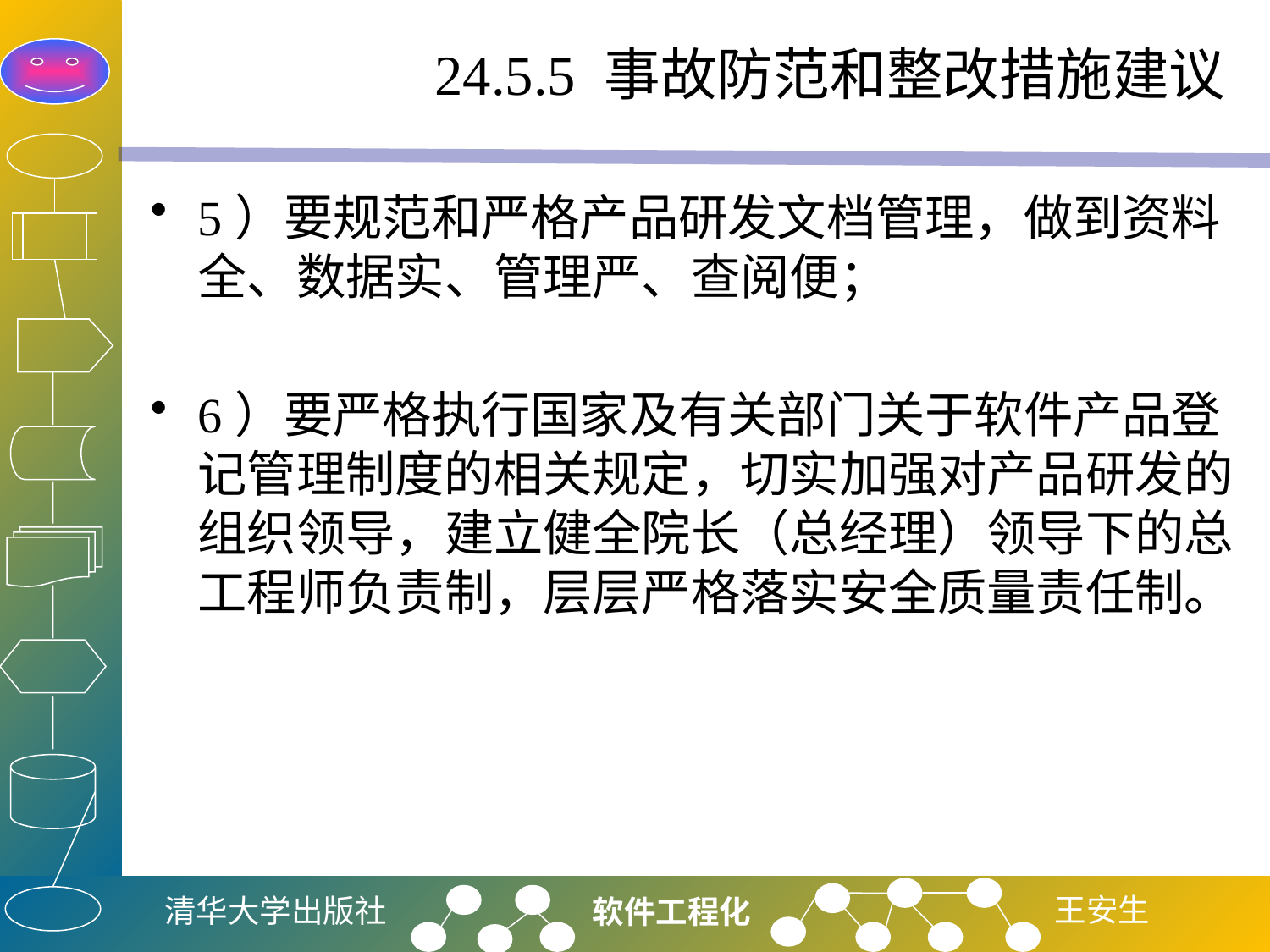

# 24.5.5 事故防范和整改措施建议
5）要规范和严格产品研发文档管理，做到资料全、数据实、管理严、查阅便；

6）要严格执行国家及有关部门关于软件产品登记管理制度的相关规定，切实加强对产品研发的组织领导，建立健全院长（总经理）领导下的总工程师负责制，层层严格落实安全质量责任制。